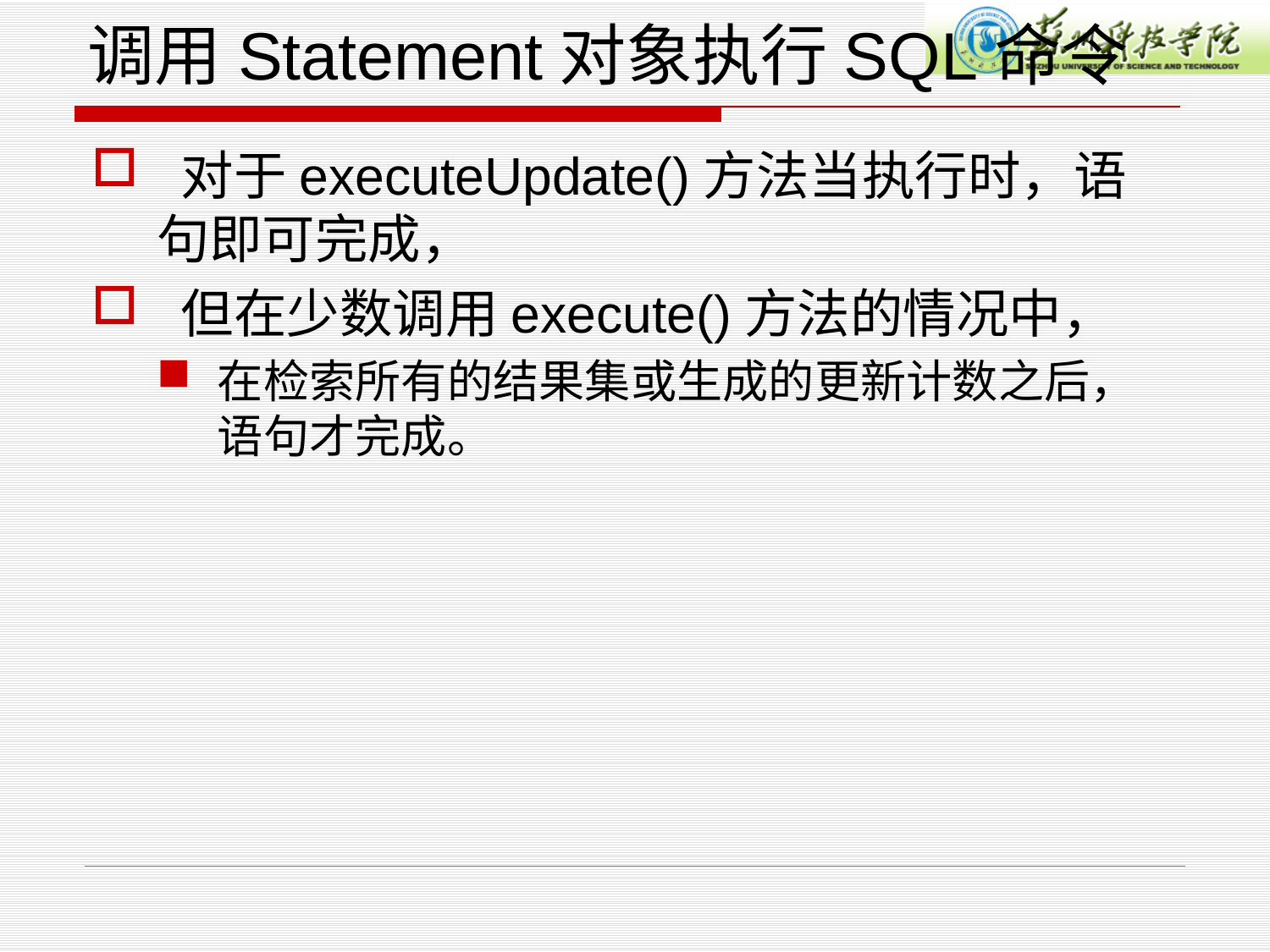

# 调用Statement对象执行SQL命令
 对于executeUpdate()方法当执行时，语句即可完成，
 但在少数调用execute()方法的情况中，
在检索所有的结果集或生成的更新计数之后，语句才完成。